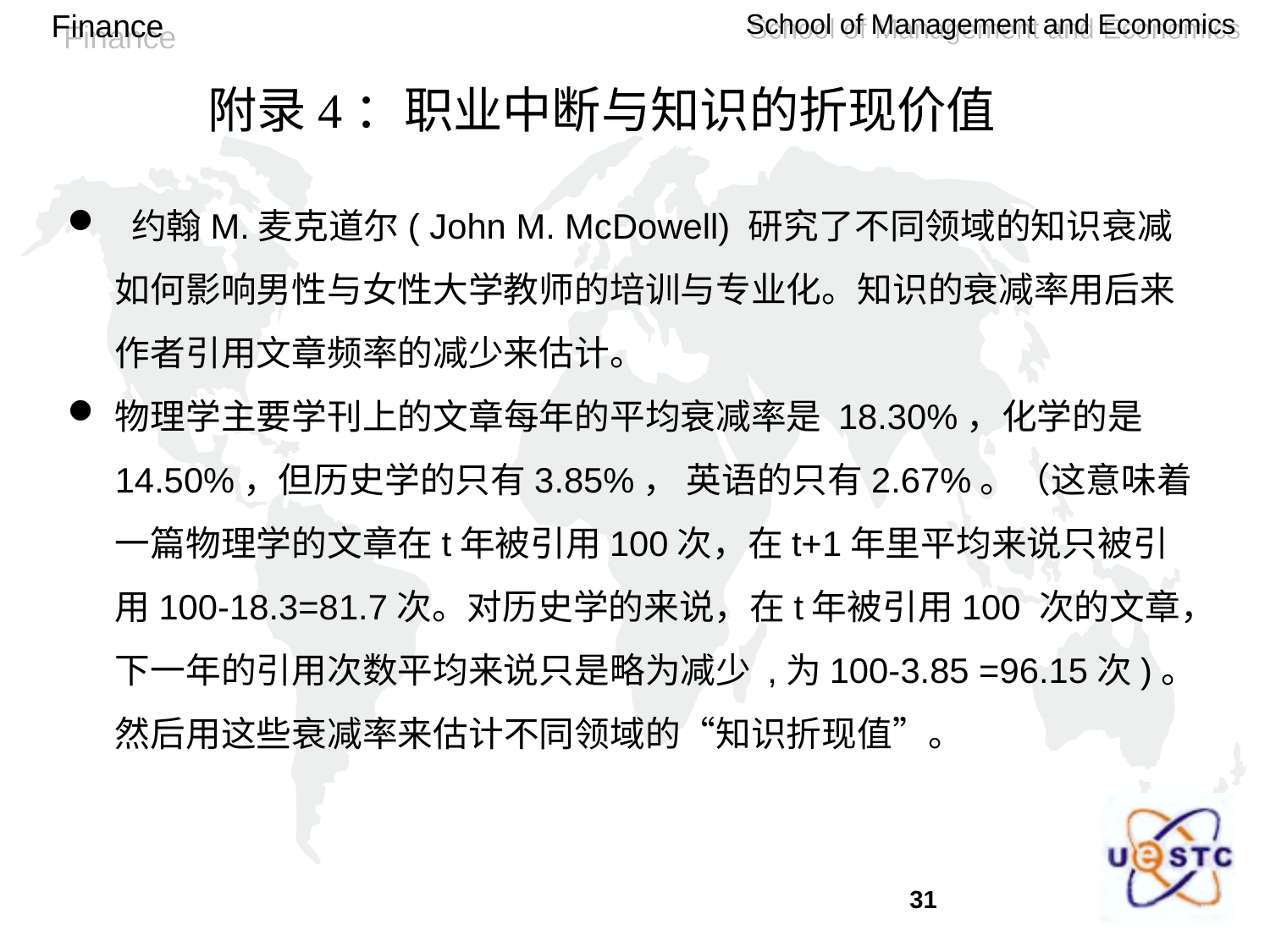

附录4：职业中断与知识的折现价值

 约翰M.麦克道尔( John M. McDowell) 研究了不同领域的知识衰减如何影响男性与女性大学教师的培训与专业化。知识的衰减率用后来作者引用文章频率的减少来估计。
物理学主要学刊上的文章每年的平均衰减率是 18.30%，化学的是14.50%，但历史学的只有3.85%， 英语的只有2.67%。（这意味着一篇物理学的文章在t年被引用100次，在t+1年里平均来说只被引用100-18.3=81.7次。对历史学的来说，在t年被引用100 次的文章，下一年的引用次数平均来说只是略为减少 ,为100-3.85 =96.15次)。然后用这些衰减率来估计不同领域的“知识折现值”。